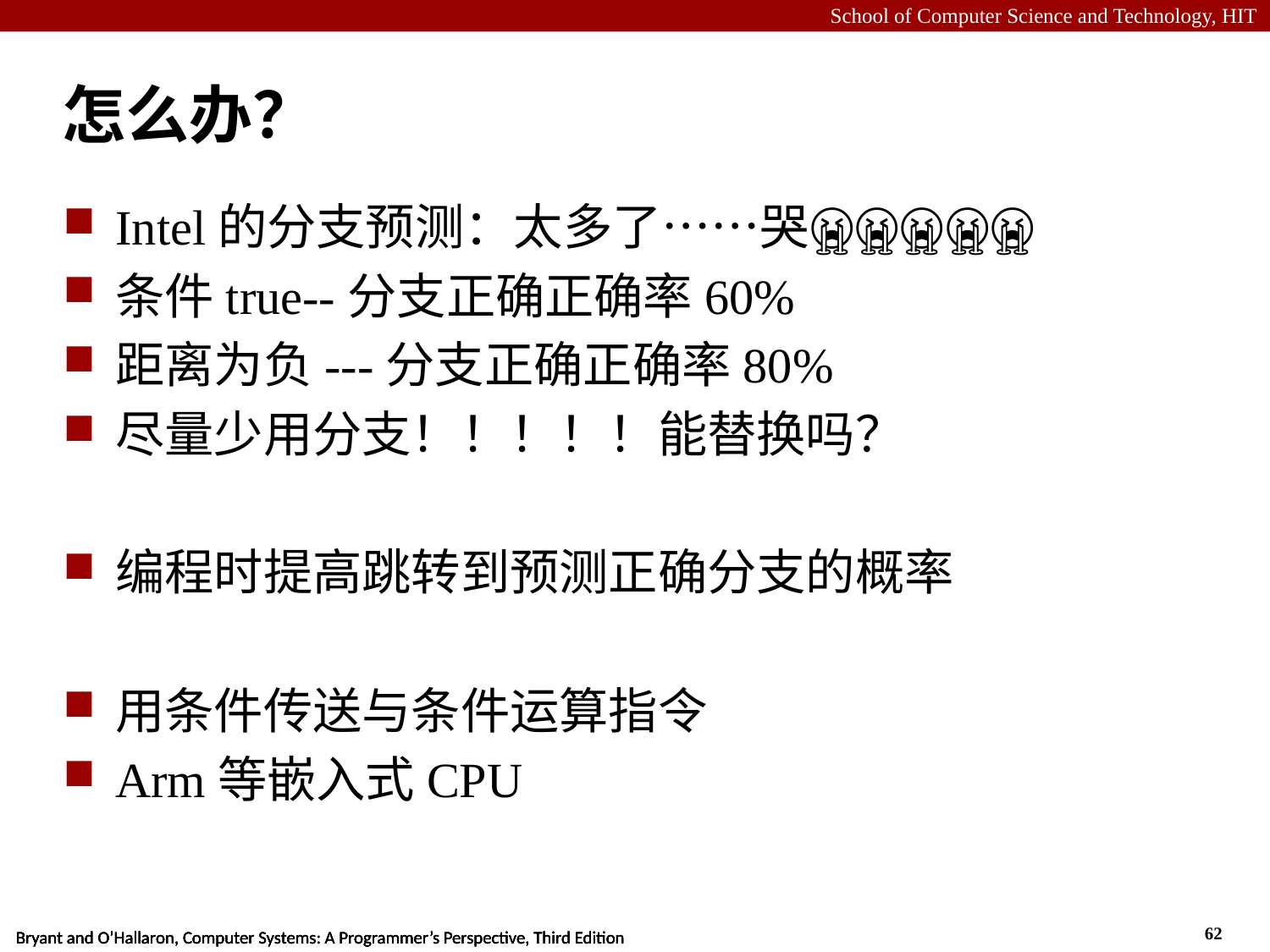

# 怎么办？
Intel的分支预测：太多了……哭😭😭😭😭😭
条件true--分支正确正确率60%
距离为负---分支正确正确率80%
尽量少用分支！！！！！能替换吗？

编程时提高跳转到预测正确分支的概率

用条件传送与条件运算指令
Arm等嵌入式CPU